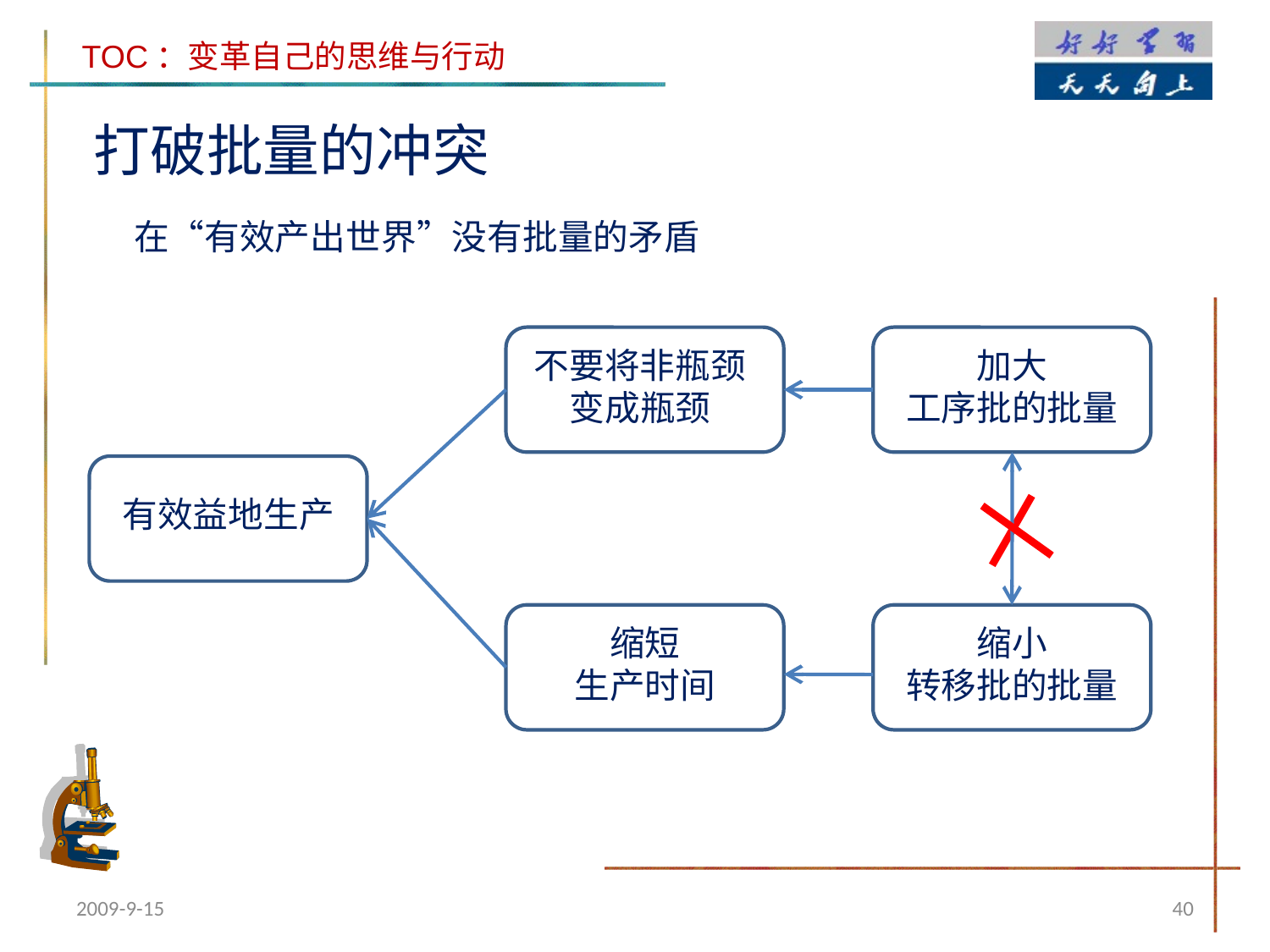

打破批量的冲突
在“有效产出世界”没有批量的矛盾

不要将非瓶颈变成瓶颈
加大
工序批的批量

有效益地生产

缩短
生产时间
缩小
转移批的批量
2009-9-15
40